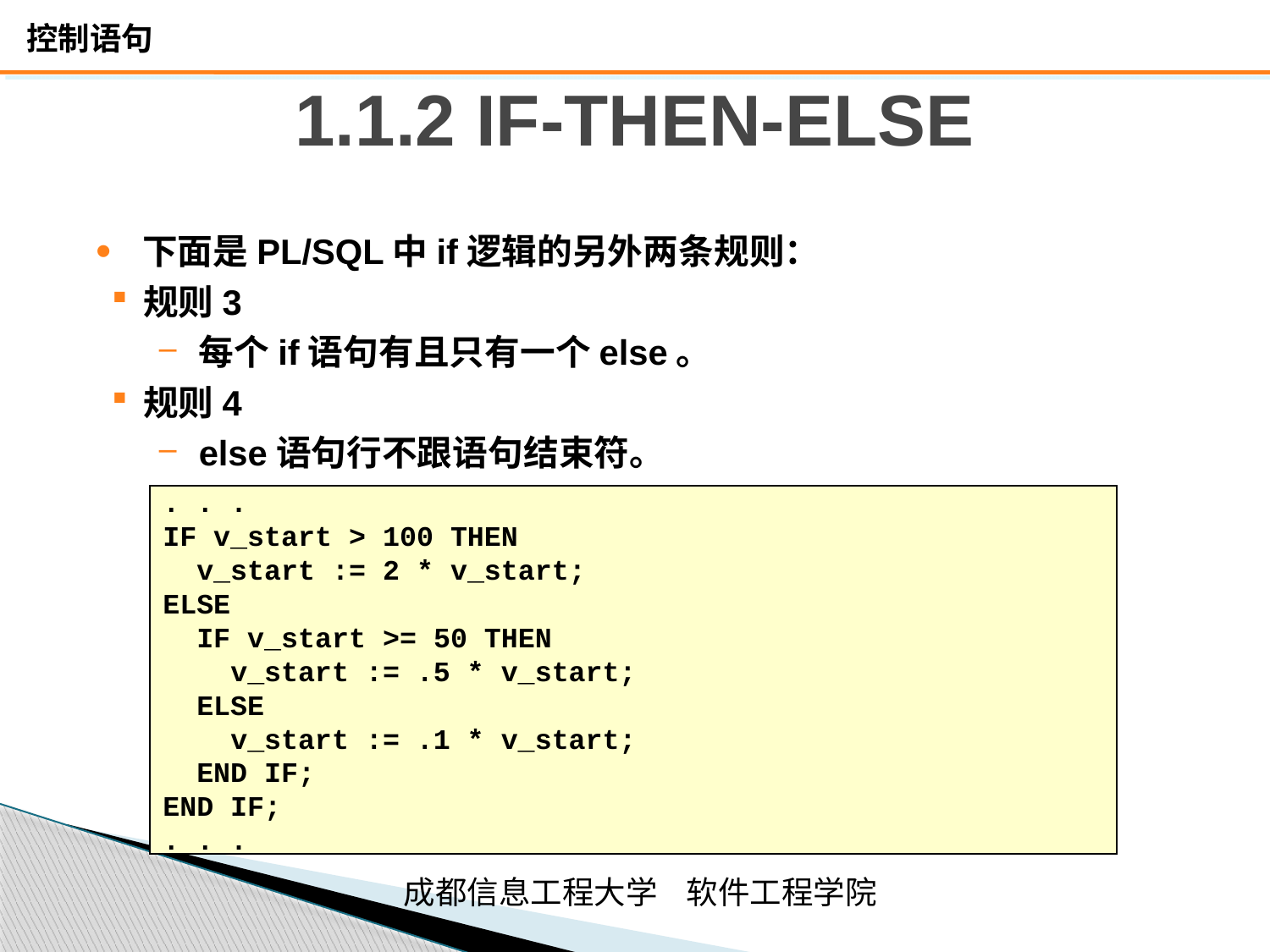

# 1.1.2 IF-THEN-ELSE
 下面是PL/SQL中if逻辑的另外两条规则：
规则3
每个if语句有且只有一个else。
规则4
else语句行不跟语句结束符。
. . .
IF v_start > 100 THEN
  v_start := 2 * v_start;
ELSE
  IF v_start >= 50 THEN
    v_start := .5 * v_start;
  ELSE
    v_start := .1 * v_start;
  END IF;
END IF;
. . .